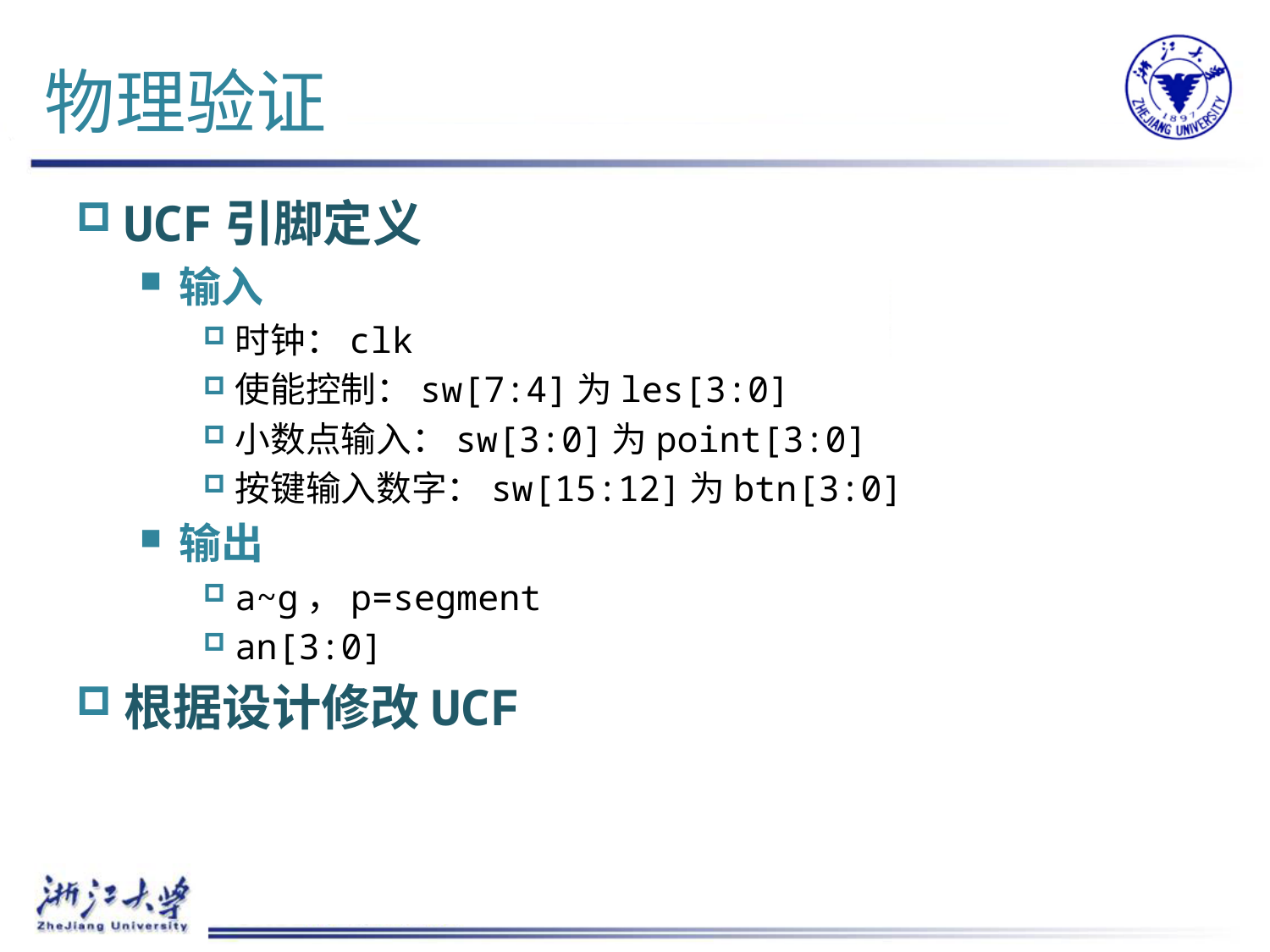

# 物理验证
UCF引脚定义
输入
时钟：clk
使能控制：sw[7:4]为les[3:0]
小数点输入：sw[3:0]为point[3:0]
按键输入数字：sw[15:12]为btn[3:0]
输出
a~g，p=segment
an[3:0]
根据设计修改UCF